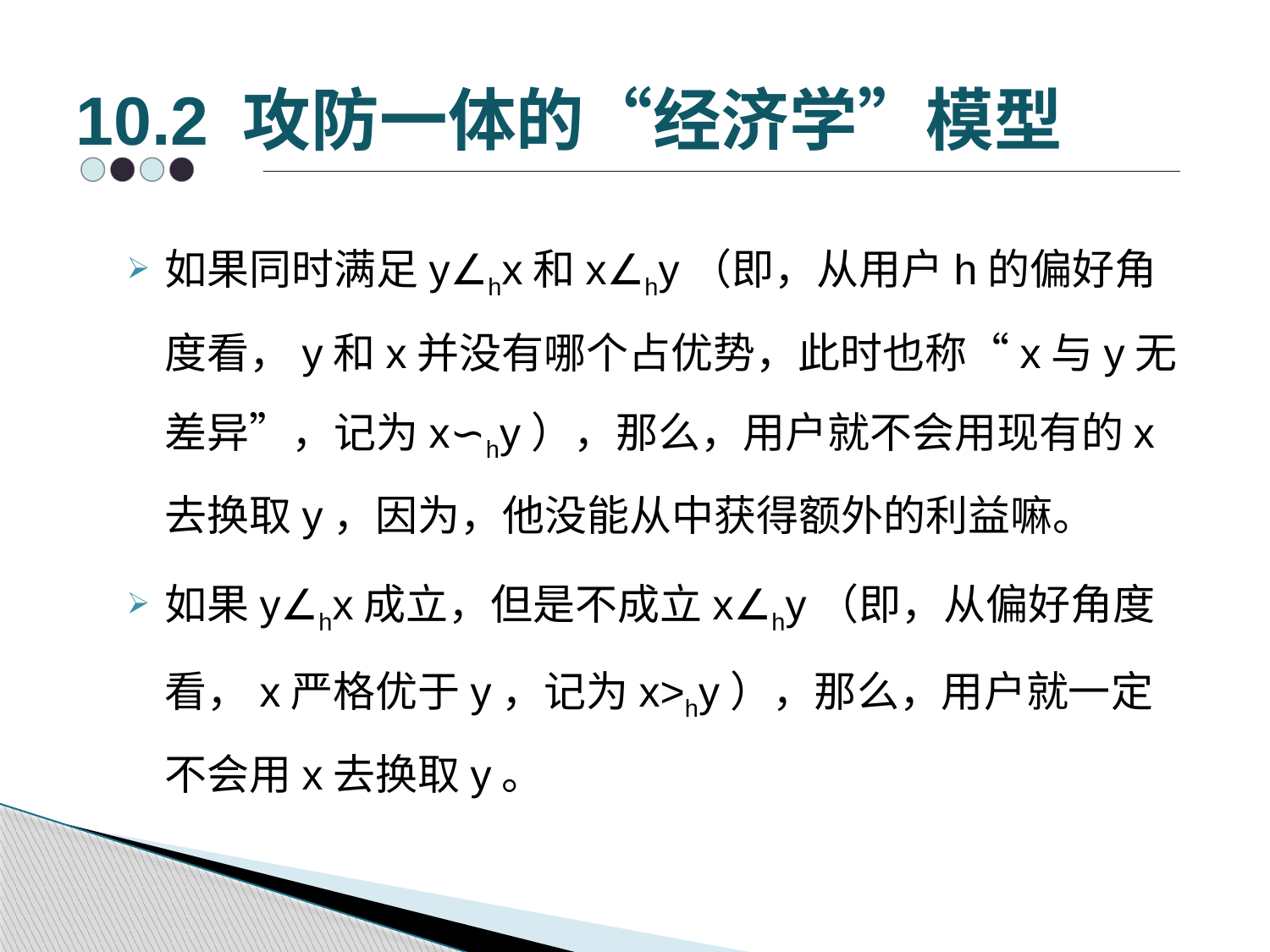

# 10.2 攻防一体的“经济学”模型

如果同时满足y∠hx和x∠hy（即，从用户h的偏好角度看，y和x并没有哪个占优势，此时也称“x与y无差异”，记为x∽hy），那么，用户就不会用现有的x去换取y，因为，他没能从中获得额外的利益嘛。
如果y∠hx成立，但是不成立x∠hy（即，从偏好角度看，x严格优于y，记为x>hy），那么，用户就一定不会用x去换取y。